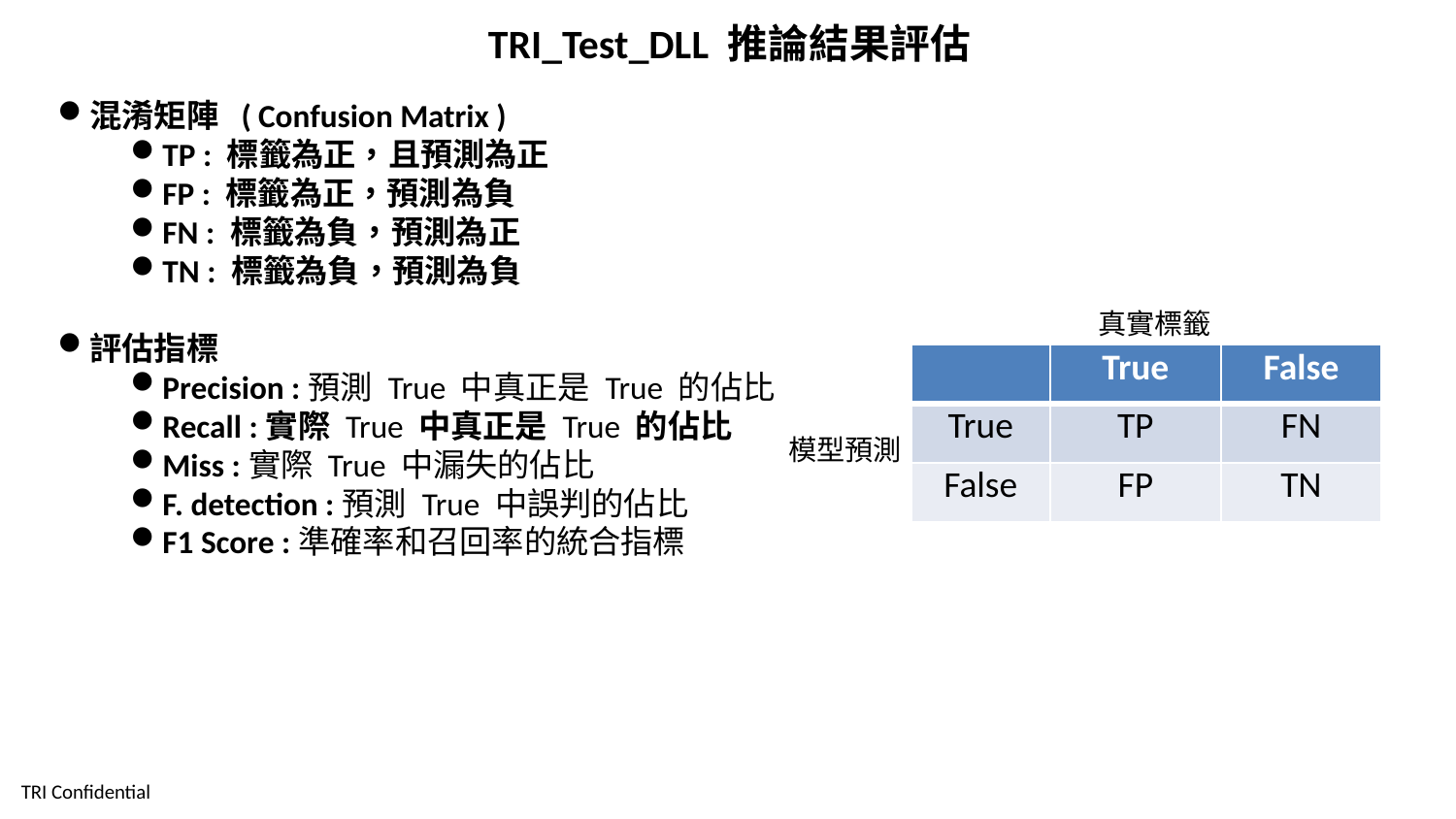

TRI_Test_DLL 推論結果評估
混淆矩陣  ( Confusion Matrix )
TP : 標籤為正，且預測為正
FP : 標籤為正，預測為負
FN : 標籤為負，預測為正
TN : 標籤為負，預測為負

評估指標
Precision :預測 True 中真正是 True 的佔比
Recall :實際 True 中真正是 True 的佔比
Miss :實際 True 中漏失的佔比
F. detection :預測 True 中誤判的佔比
F1 Score :準確率和召回率的統合指標

真實標籤
|  | True | False |
| --- | --- | --- |
| True | TP | FN |
| False | FP | TN |
模型預測
31
TRI Confidential